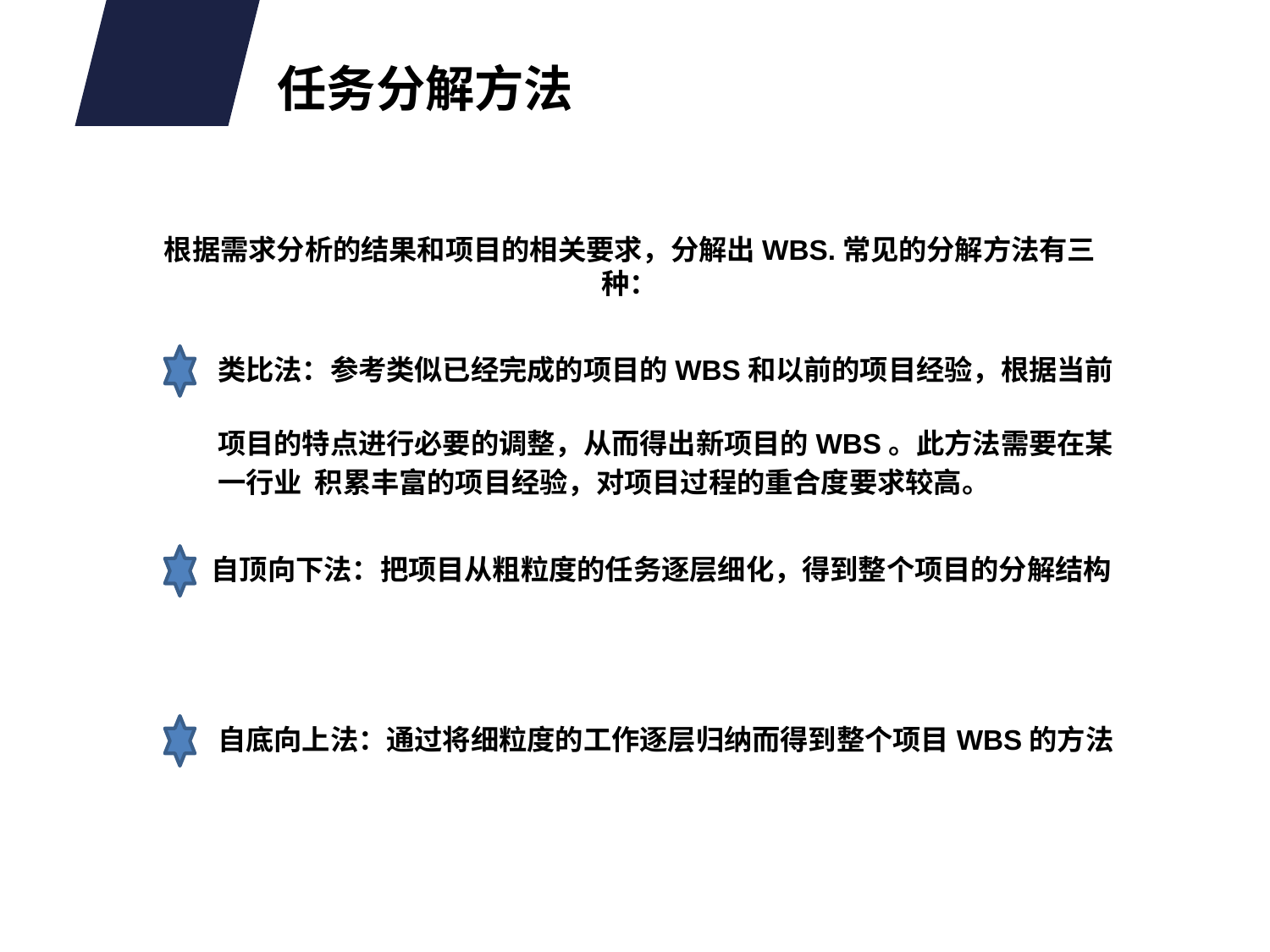

# 任务分解方法
根据需求分析的结果和项目的相关要求，分解出WBS.常见的分解方法有三种：
          类比法：参考类似已经完成的项目的WBS和以前的项目经验，根据当前
          项目的特点进行必要的调整，从而得出新项目的WBS。此方法需要在某
          一行业  积累丰富的项目经验，对项目过程的重合度要求较高。

         自顶向下法：把项目从粗粒度的任务逐层细化，得到整个项目的分解结构

          自底向上法：通过将细粒度的工作逐层归纳而得到整个项目WBS的方法